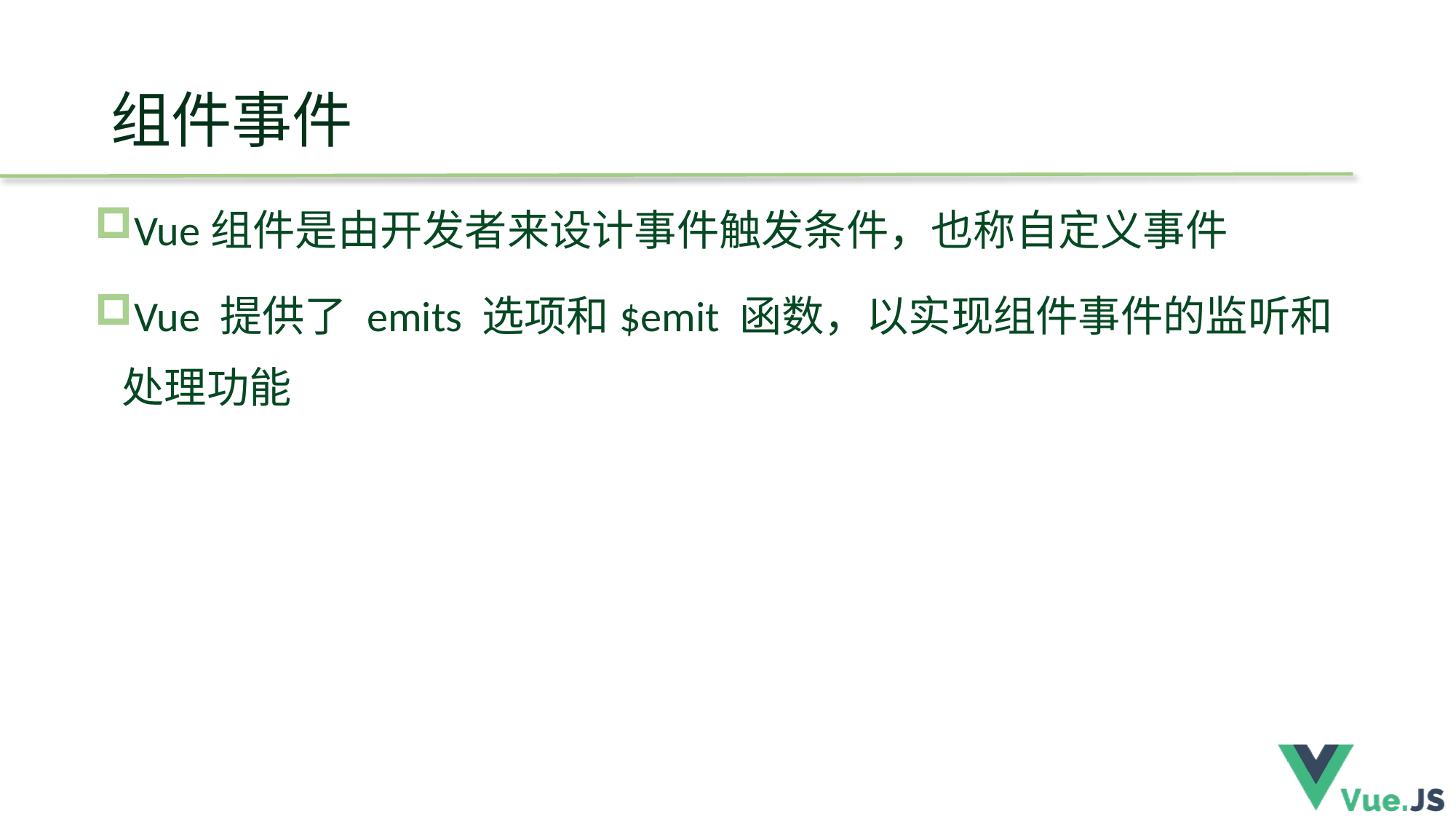

# 组件事件
Vue组件是由开发者来设计事件触发条件，也称自定义事件
Vue 提供了 emits 选项和$emit 函数，以实现组件事件的监听和处理功能